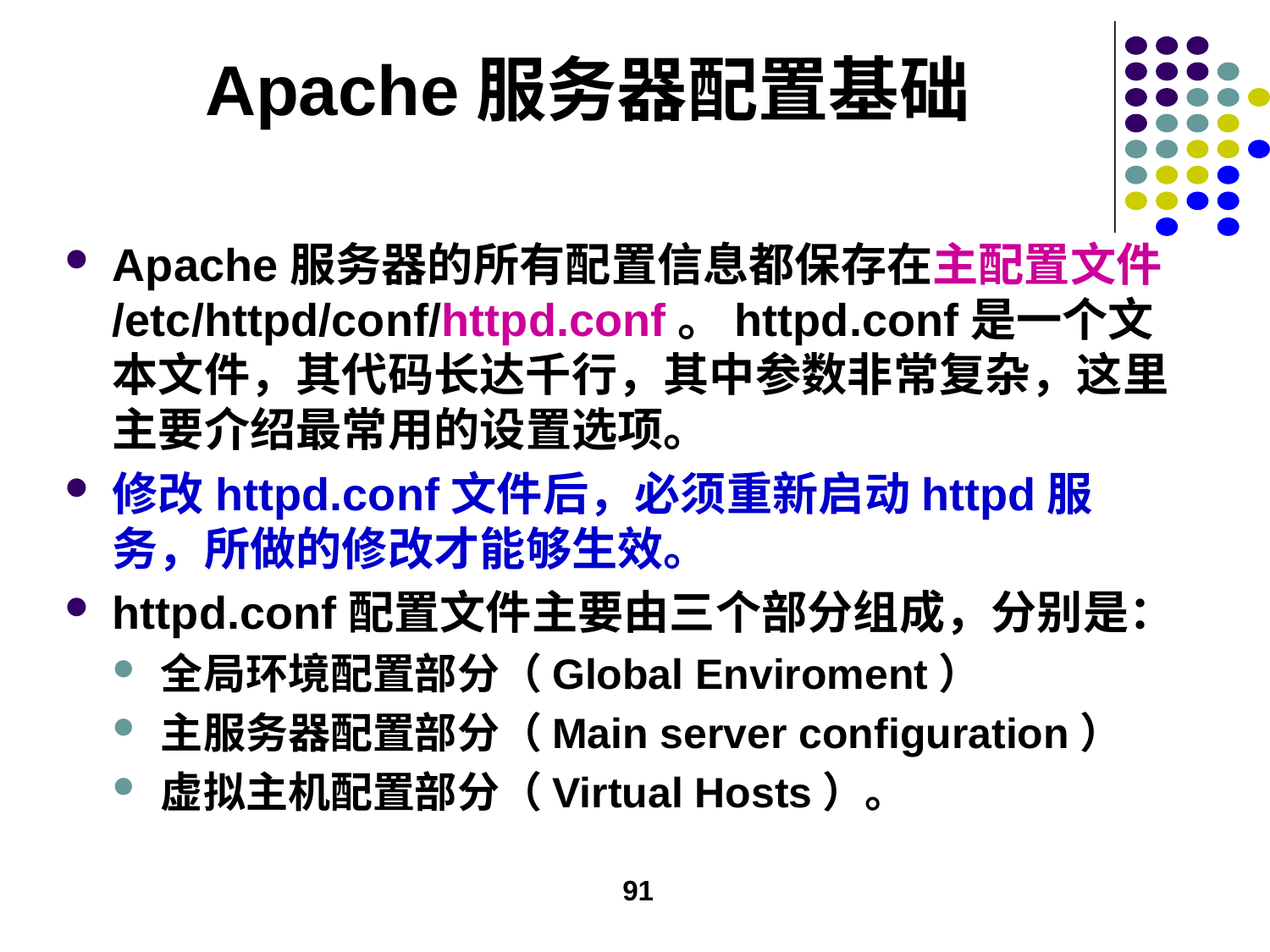

# Apache服务器配置基础
Apache服务器的所有配置信息都保存在主配置文件/etc/httpd/conf/httpd.conf。httpd.conf是一个文本文件，其代码长达千行，其中参数非常复杂，这里主要介绍最常用的设置选项。
修改httpd.conf文件后，必须重新启动httpd服务，所做的修改才能够生效。
httpd.conf配置文件主要由三个部分组成，分别是：
全局环境配置部分（Global Enviroment）
主服务器配置部分（Main server configuration）
虚拟主机配置部分（Virtual Hosts）。

91